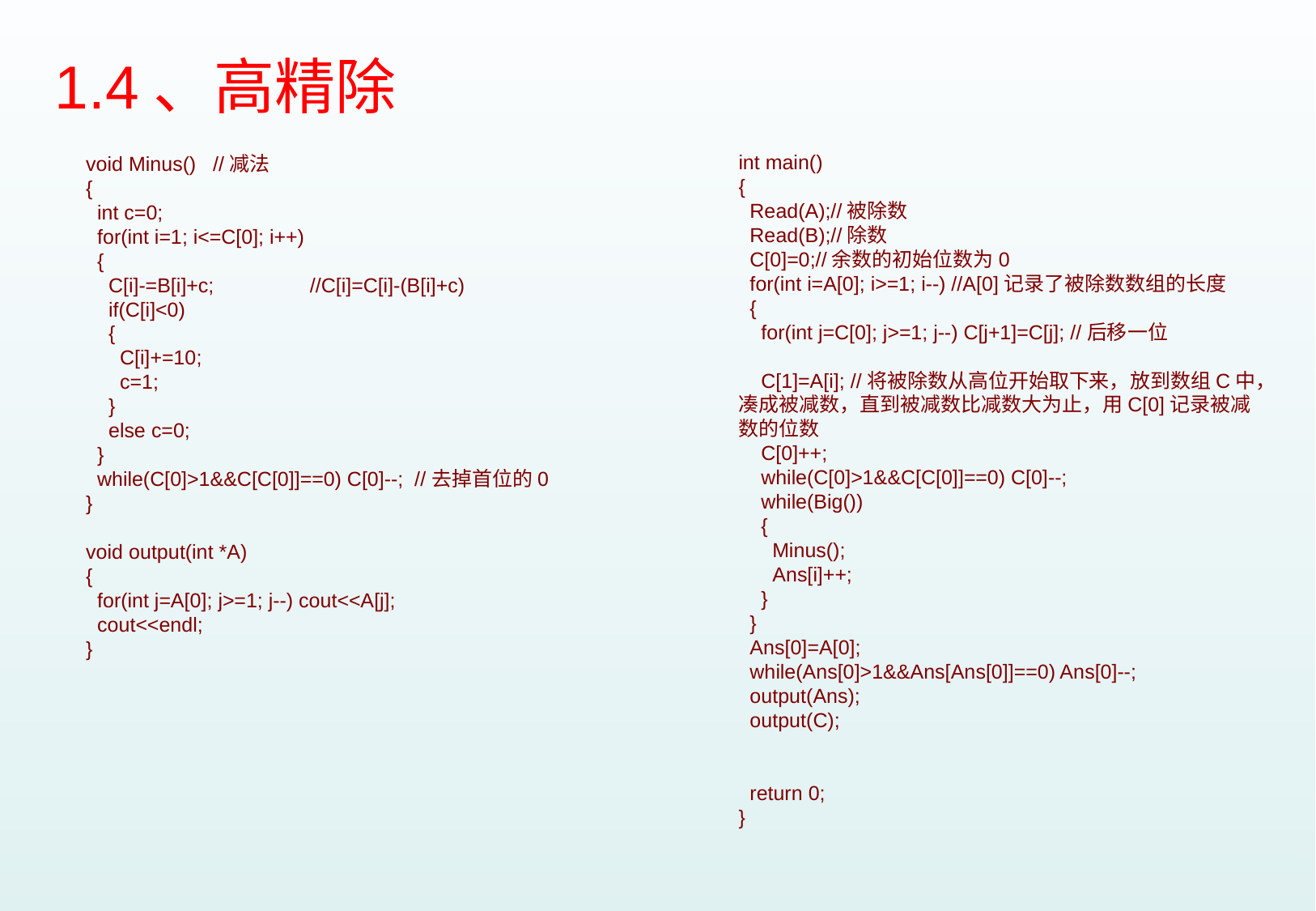

一、时空间复杂度（对渐进复杂度的理解）
07：19
08：
09：
10：
11：6
12：11、20
13：7、15、19
14：
15：10
16：14

二、算法（还是以考察算法的时间复杂度为主  排序+查找+最短路+最小最大生成）

07：20
08：5、10
09：8、19
10：13、17
11：7、9、17、19
12：5、7
13：3、9、14、16、17
14：7、12、14、15
15：11、12、14
16：13、15、18

三、数据结构（链表、队列、栈、树、图、哈希表）
07：2、7、9、14
08：4、6、8、16、18
09：5、6、7、9、16、17、18
10：7、9、11、15、19
11：3、5、11
12：12、13、15、16
13：5、6、8、11、18
14：6、11、13、19
15：5、6、7、8、9、13、19、20
16：5、6、7、8、12

四、逻辑运算
07：6、11、12
08：13
09：
10：3
11：12
12：17
13：
14：16
15：
16：

五、二进制编码、进制转换、奇怪的数学题
07：5、8、13
08：3、7、15
09：3、4
10：1、2、5、14
11：1、2、13、15、18
12：18
13：1、2、13
14：2、3、9、10、20
15：1、3、4
16：2、3、4、10、11、19

六、计算机知识（计算机发展历史、大学计算机专业课（计组+操作系统+网络）、联赛规则和历史）
07：1、3、4、10、15、16、17、18
08：1、2、9、11、12、14、17、19、20
09：1、2、10、11、12、13、14、15、20
10：4、6、8、10、12、16、18、20
11：4、8、10、14、16、20
12：1、2、3、4、6、8、9、10、14、19
13：4、10、12、20
14：1、4、5、8、17、18
15：2、15、16、17、18
16：1、9、16、17、20
1.4、高精除
int main()
{
  Read(A);//被除数
  Read(B);//除数
  C[0]=0;//余数的初始位数为0
  for(int i=A[0]; i>=1; i--) //A[0]记录了被除数数组的长度
  {
    for(int j=C[0]; j>=1; j--) C[j+1]=C[j]; //后移一位

    C[1]=A[i]; //将被除数从高位开始取下来，放到数组C中，凑成被减数，直到被减数比减数大为止，用C[0]记录被减数的位数
    C[0]++;
    while(C[0]>1&&C[C[0]]==0) C[0]--;
    while(Big())
    {
      Minus();
      Ans[i]++;
    }
  }
  Ans[0]=A[0];
  while(Ans[0]>1&&Ans[Ans[0]]==0) Ans[0]--;
  output(Ans);
  output(C);

  return 0;
}

void Minus()   //减法
{
  int c=0;
  for(int i=1; i<=C[0]; i++)
  {
    C[i]-=B[i]+c;                 //C[i]=C[i]-(B[i]+c)
    if(C[i]<0)
    {
      C[i]+=10;
      c=1;
    }
    else c=0;
  }
  while(C[0]>1&&C[C[0]]==0) C[0]--;  //去掉首位的0
}

void output(int *A)
{
  for(int j=A[0]; j>=1; j--) cout<<A[j];
  cout<<endl;
}